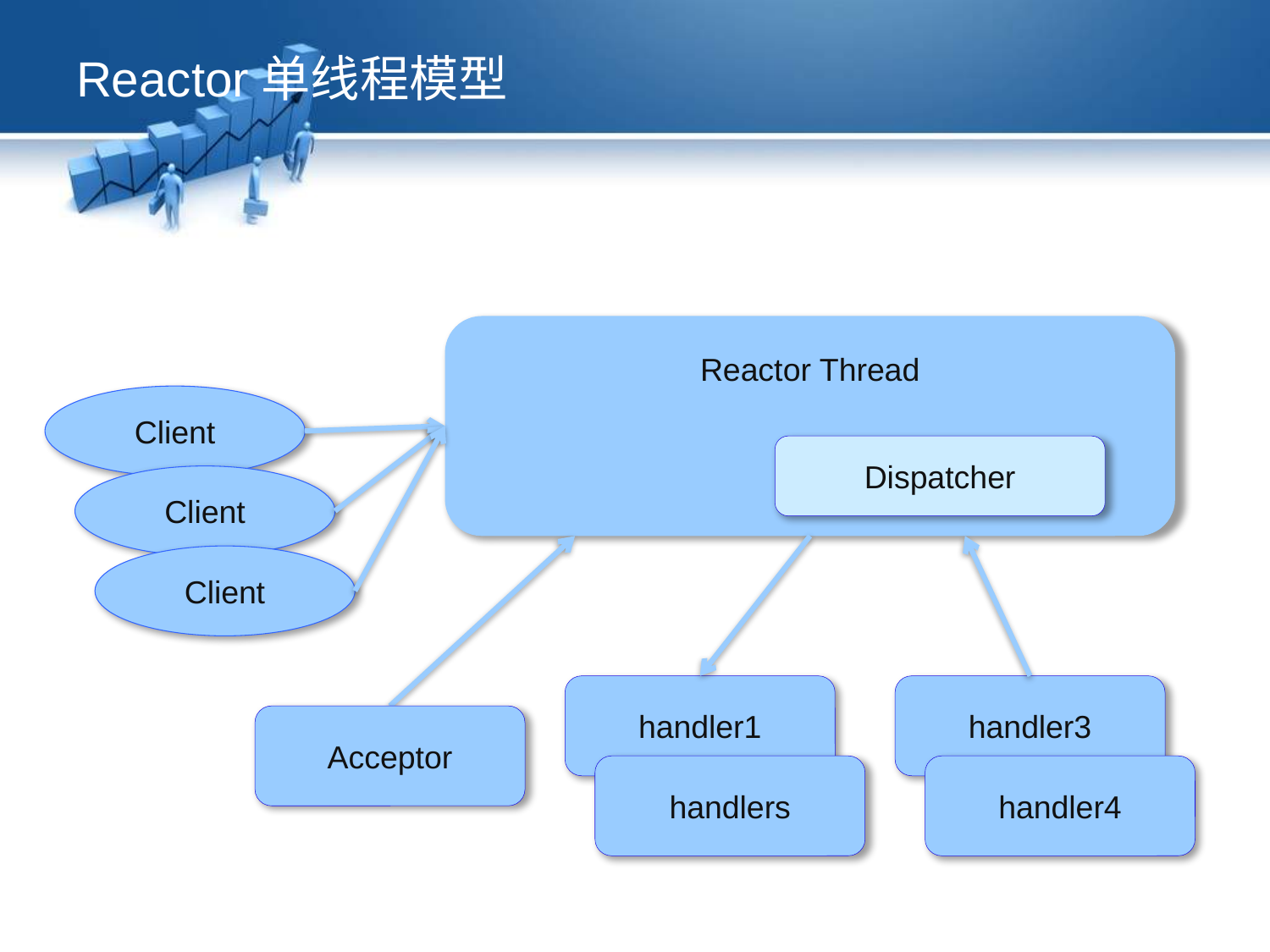

# Reactor单线程模型
Reactor Thread

Client
Dispatcher
Client
Client
handler1
handler3
Acceptor
handlers
handler4